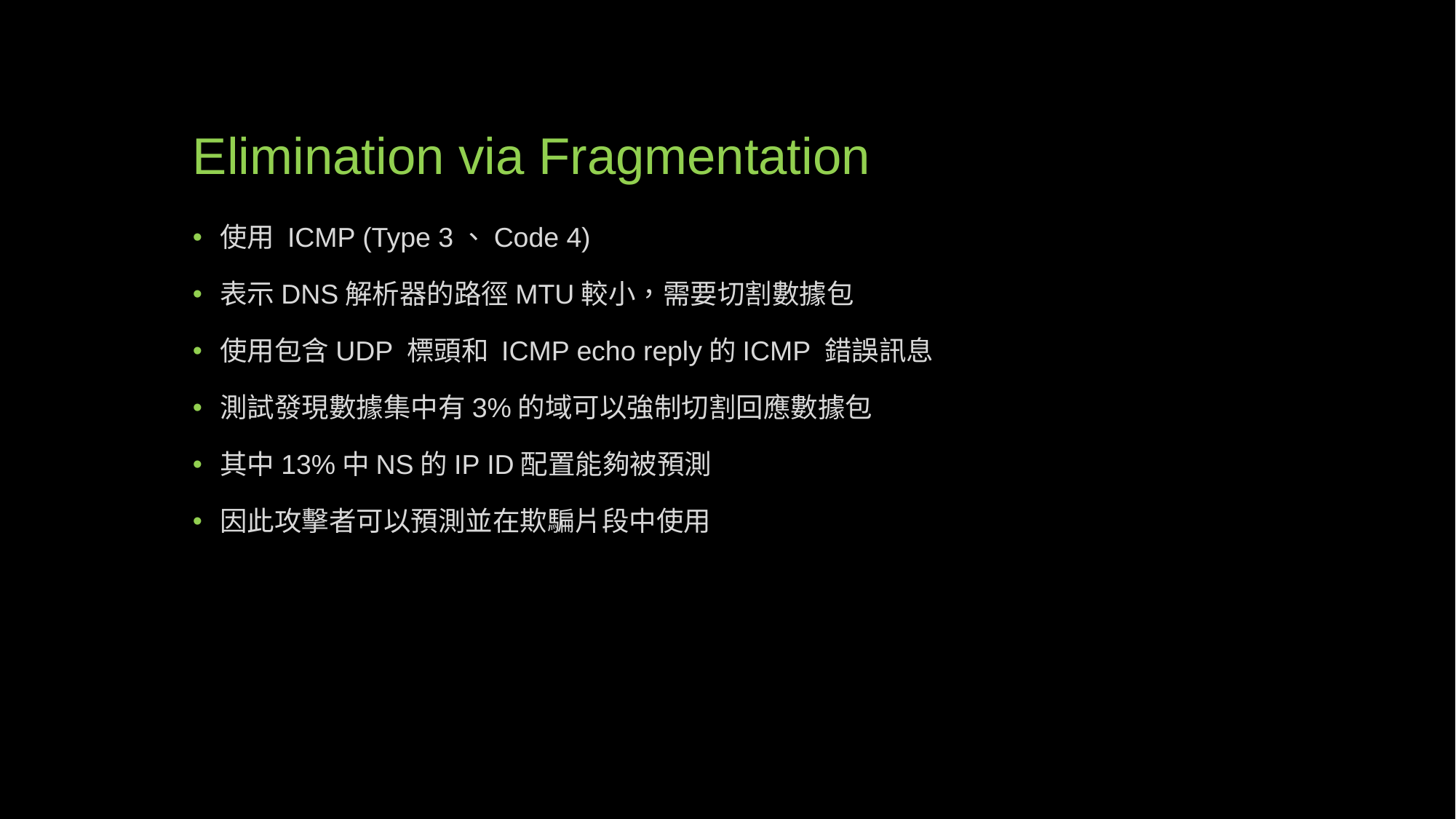

# Elimination via Fragmentation
使用 ICMP (Type 3、Code 4)
表示DNS解析器的路徑MTU較小，需要切割數據包
使用包含UDP 標頭和 ICMP echo reply的ICMP 錯誤訊息
測試發現數據集中有3%的域可以強制切割回應數據包
其中13%中NS的IP ID配置能夠被預測
因此攻擊者可以預測並在欺騙片段中使用